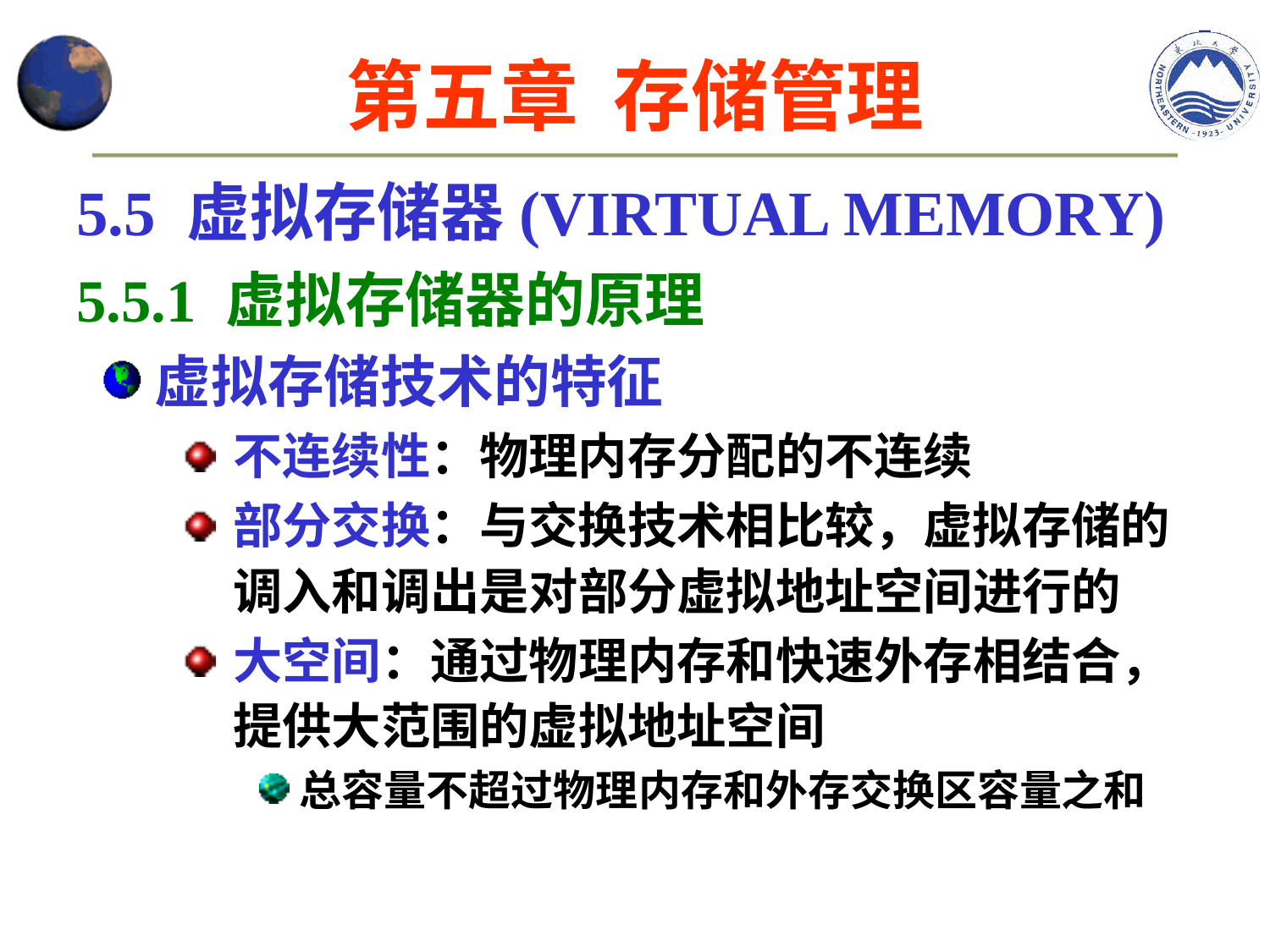

第五章  存储管理
5.5 虚拟存储器(VIRTUAL MEMORY)
5.5.1 虚拟存储器的原理
虚拟存储技术的特征
不连续性：物理内存分配的不连续
部分交换：与交换技术相比较，虚拟存储的调入和调出是对部分虚拟地址空间进行的
大空间：通过物理内存和快速外存相结合，提供大范围的虚拟地址空间
总容量不超过物理内存和外存交换区容量之和